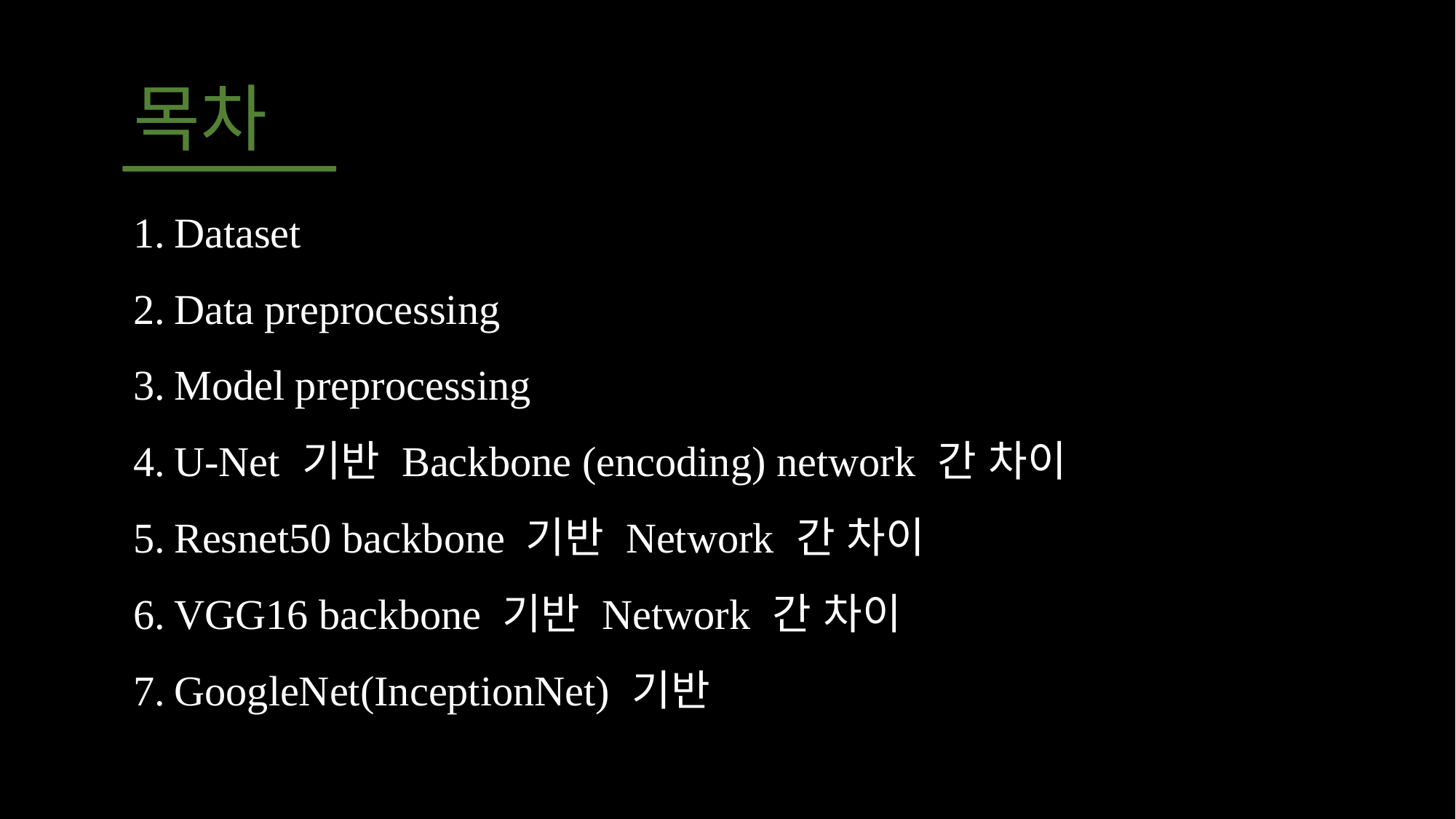

목차

Dataset
Data preprocessing
Model preprocessing
U-Net 기반 Backbone (encoding) network 간 차이
Resnet50 backbone 기반 Network 간 차이
VGG16 backbone 기반 Network 간 차이
GoogleNet(InceptionNet) 기반 Network 간 차이